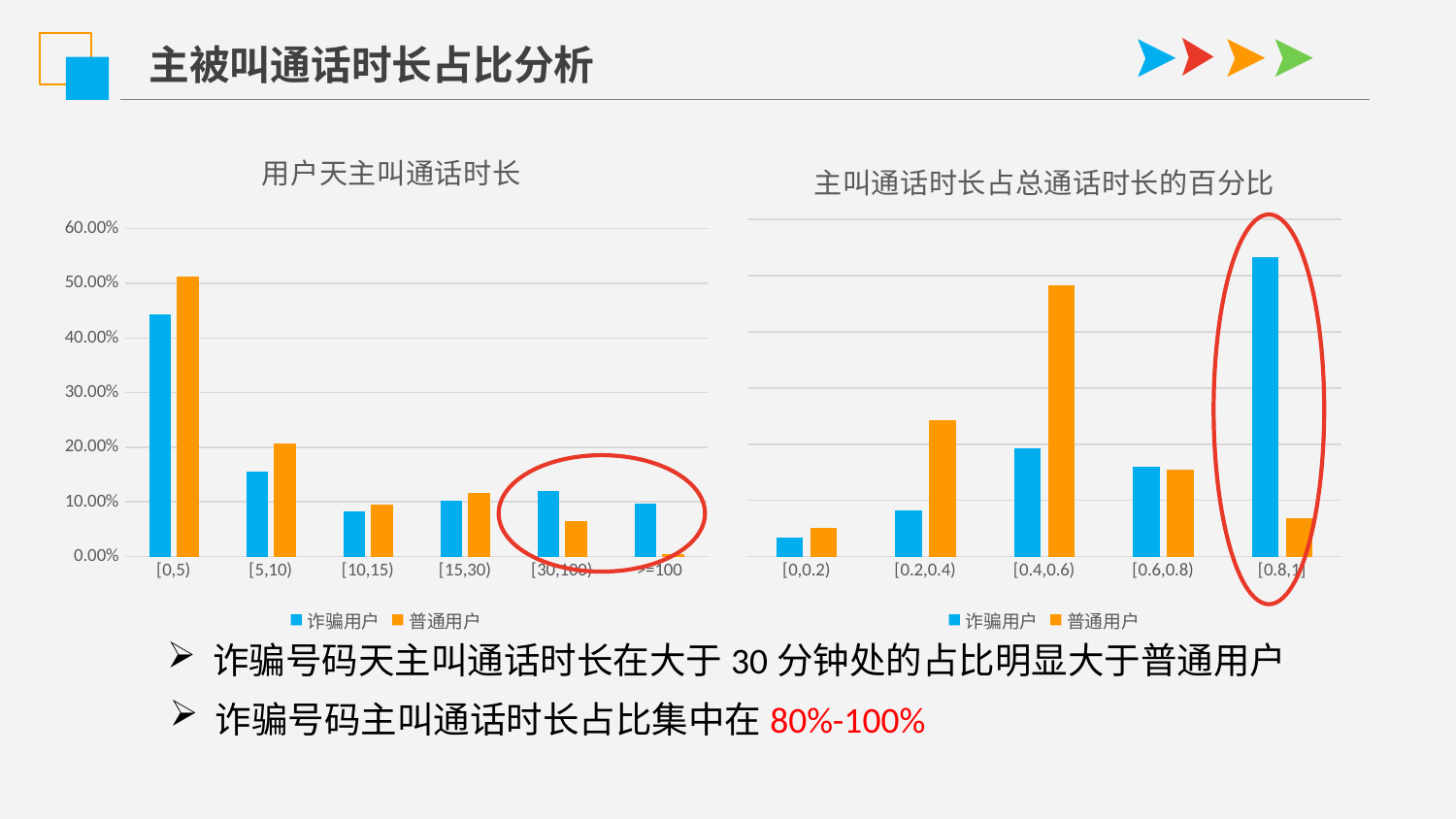

主被叫通话时长占比分析

### Chart: 用户天主叫通话时长

| Category | 诈骗用户 | 普通用户 |
|---|---|---|
| [0,5) | 0.4430740037950664 | 0.5129098360655737 |
| [5,10) | 0.15464895635673626 | 0.2069672131147541 |
| [10,15) | 0.0825426944971537 | 0.09467213114754099 |
| [15,30) | 0.10246679316888045 | 0.11721311475409836 |
| [30,100) | 0.1204933586337761 | 0.06413934426229508 |
| >=100 | 0.0967741935483871 | 0.004098360655737705 |

### Chart: 主叫通话时长占总通话时长的百分比

| Category | 诈骗用户 | 普通用户 |
|---|---|---|
| [0,0.2) | 0.03296703296703297 | 0.05073649754500818 |
| [0.2,0.4) | 0.08241758241758242 | 0.24222585924713586 |
| [0.4,0.6) | 0.19230769230769232 | 0.4828150572831424 |
| [0.6,0.8) | 0.15934065934065933 | 0.15548281505728315 |
| [0.8,1] | 0.532967032967033 | 0.06873977086743044 |

诈骗号码天主叫通话时长在大于30分钟处的占比明显大于普通用户
诈骗号码主叫通话时长占比集中在80%-100%